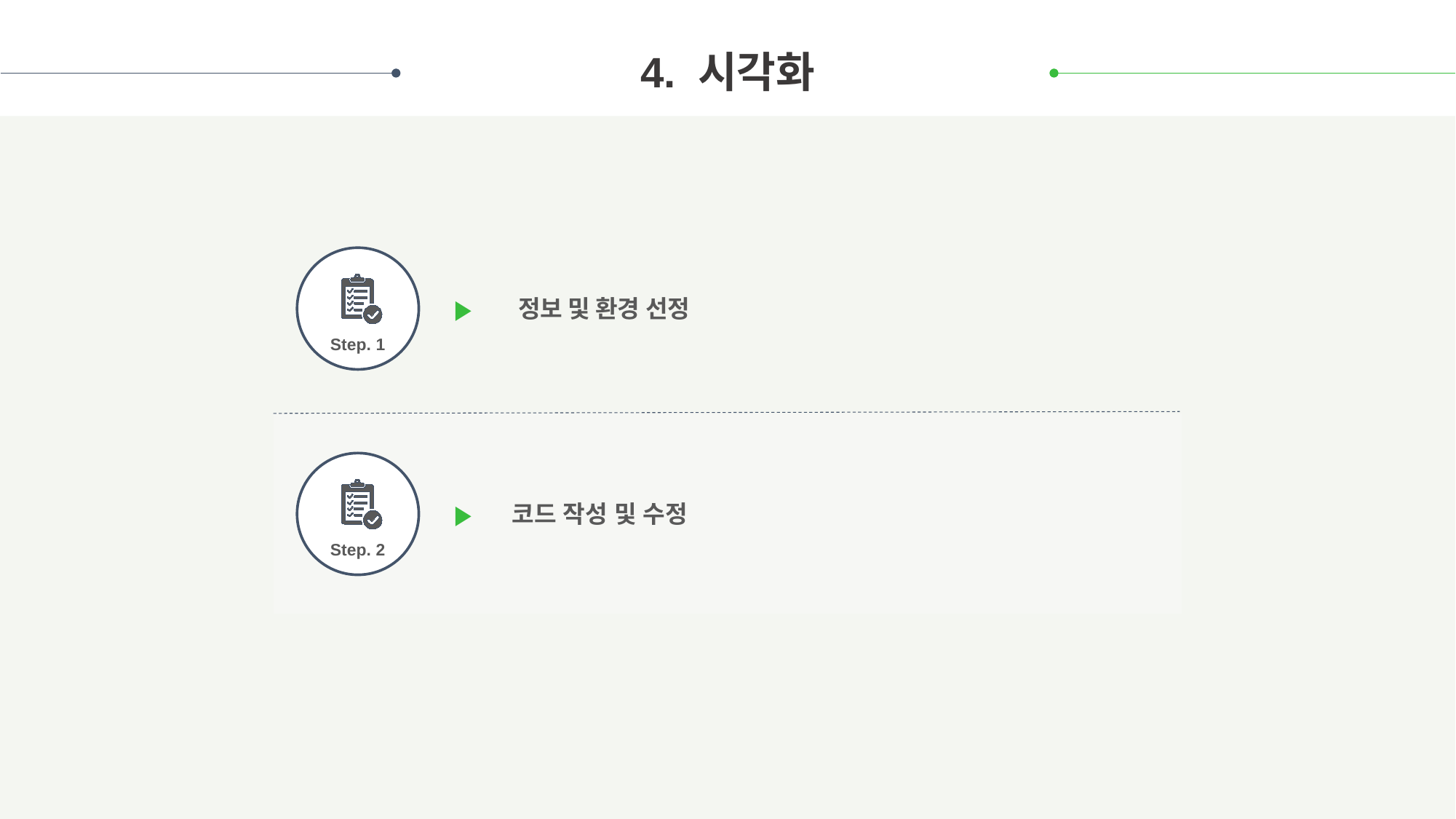

4. 시각화

Step. 1
▶

Step. 2
▶
정보 및 환경 선정

코드 작성 및 수정